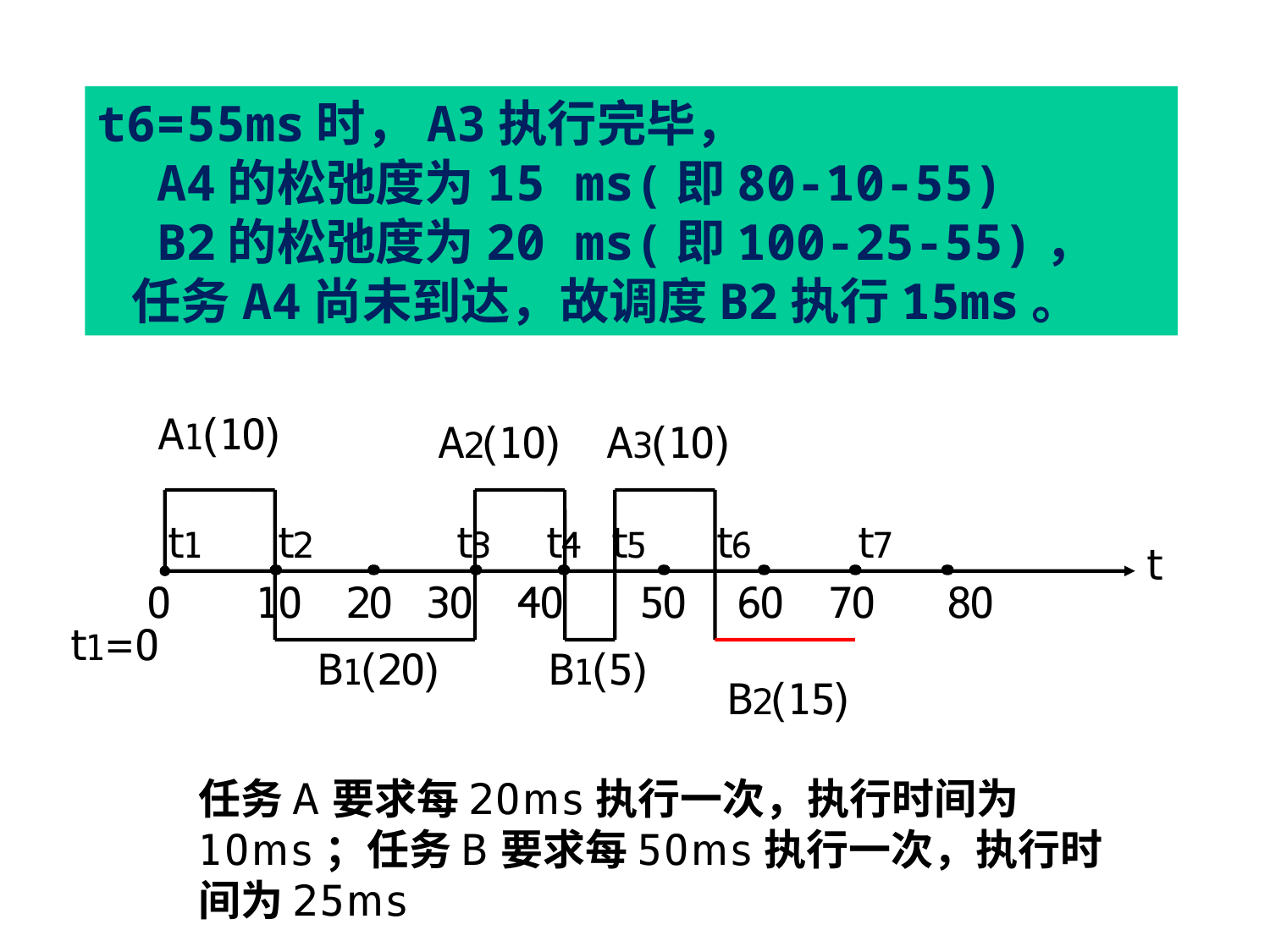

t6=55ms时，A3执行完毕，
  A4的松弛度为15 ms(即80-10-55)
  B2的松弛度为20 ms(即100-25-55)，
  任务A4尚未到达，故调度B2执行15ms。
A1(10)
A2(10)
A3(10)

t1
t2
t3
t4
t5
t6
t7
t
0
10

20

30

40

50

60

70

80

t1=0
B1(20)
B1(5)

B2(15)
任务A要求每20ms执行一次，执行时间为10ms；任务B要求每50ms执行一次，执行时间为25ms